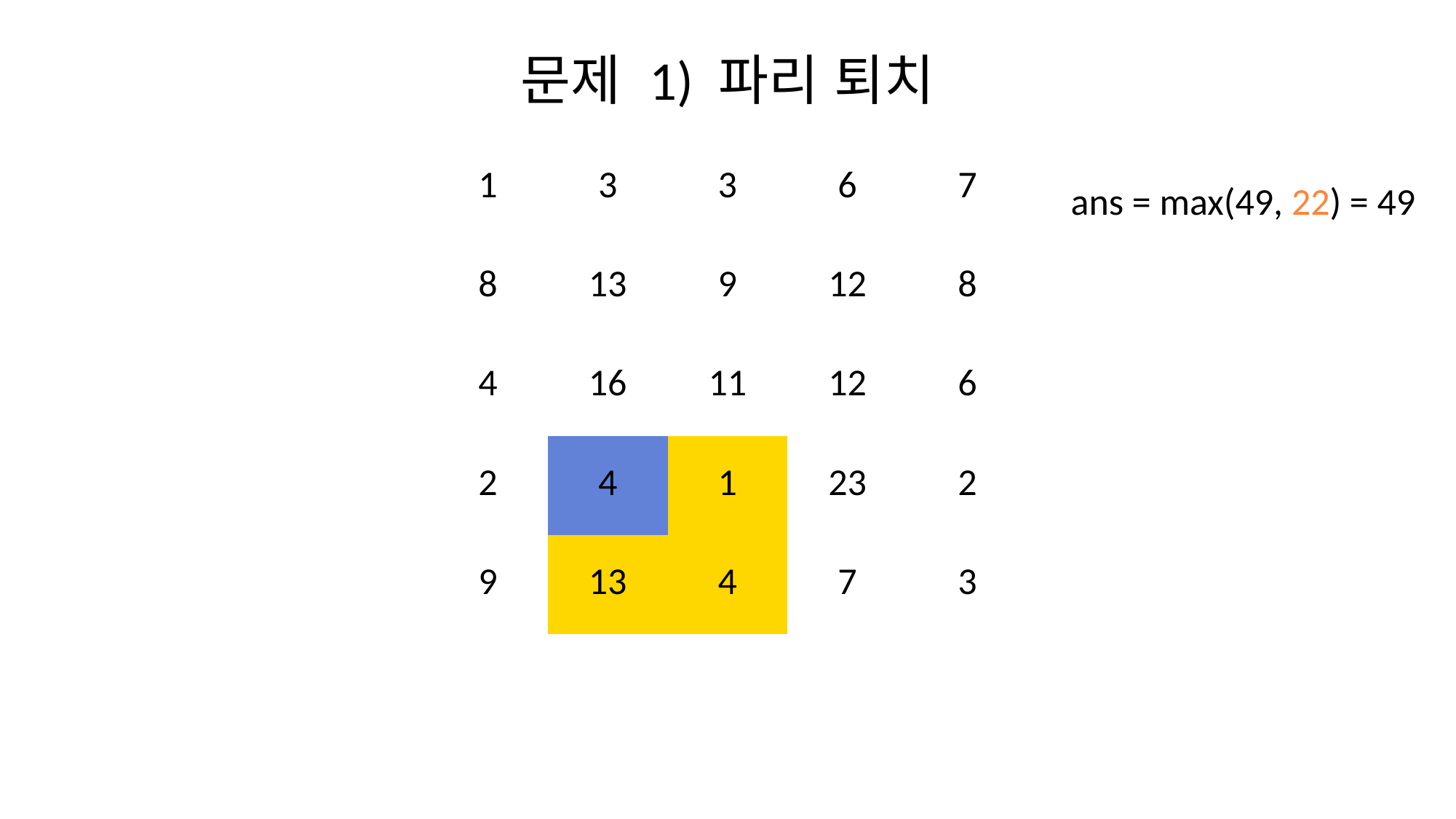

# 문제 1) 파리 퇴치
| 1 | 3 | 3 | 6 | 7 |
| --- | --- | --- | --- | --- |
| 8 | 13 | 9 | 12 | 8 |
| 4 | 16 | 11 | 12 | 6 |
| 2 | 4 | 1 | 23 | 2 |
| 9 | 13 | 4 | 7 | 3 |
ans = max(49, 22) = 49